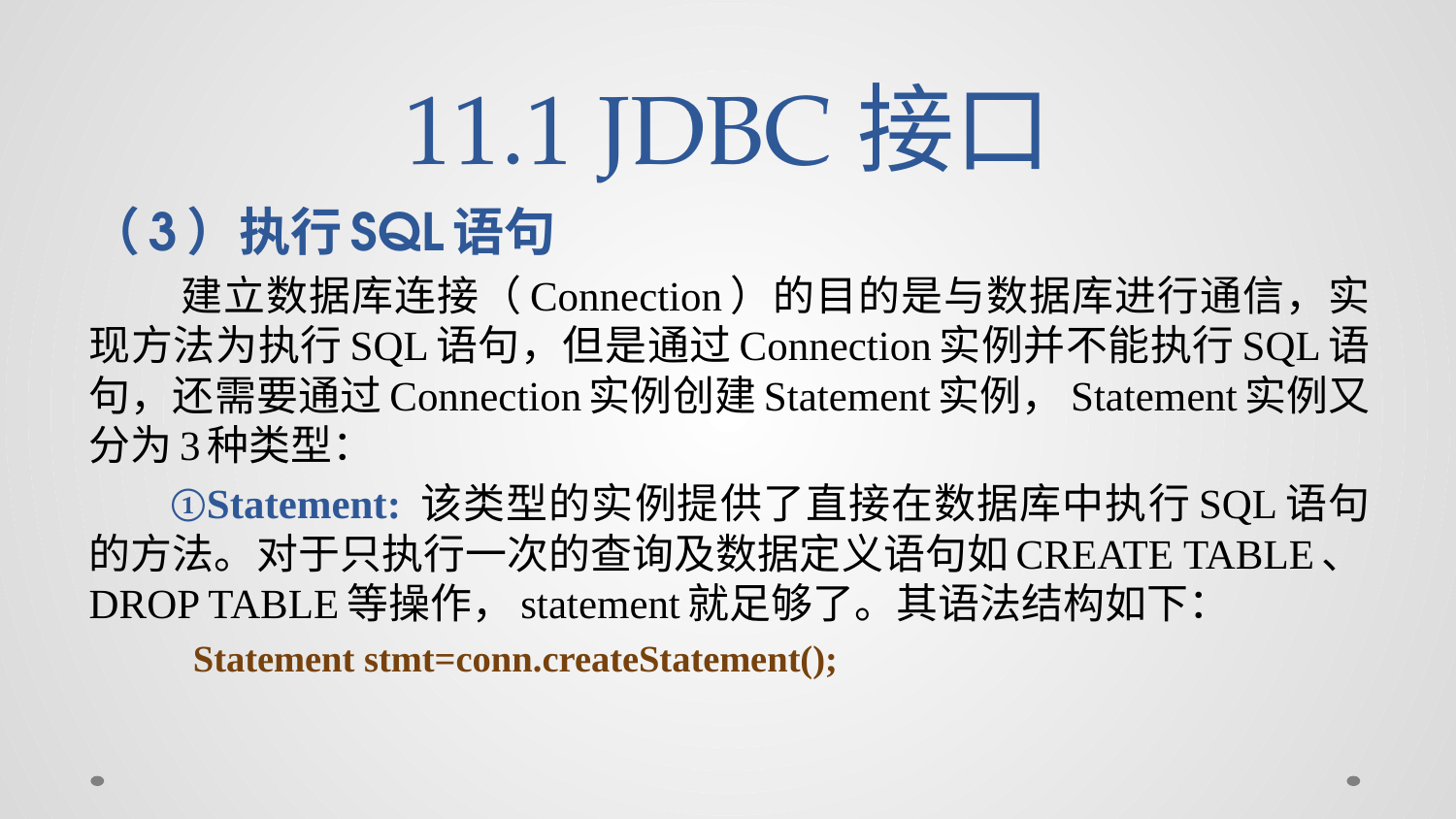

# 11.1 JDBC接口
（3）执行SQL语句
        建立数据库连接（Connection）的目的是与数据库进行通信，实现方法为执行SQL语句，但是通过Connection实例并不能执行SQL语句，还需要通过Connection实例创建Statement实例，Statement实例又分为3种类型：
       ①Statement: 该类型的实例提供了直接在数据库中执行SQL语句的方法。对于只执行一次的查询及数据定义语句如CREATE TABLE、DROP TABLE等操作，statement就足够了。其语法结构如下：
           Statement stmt=conn.createStatement();